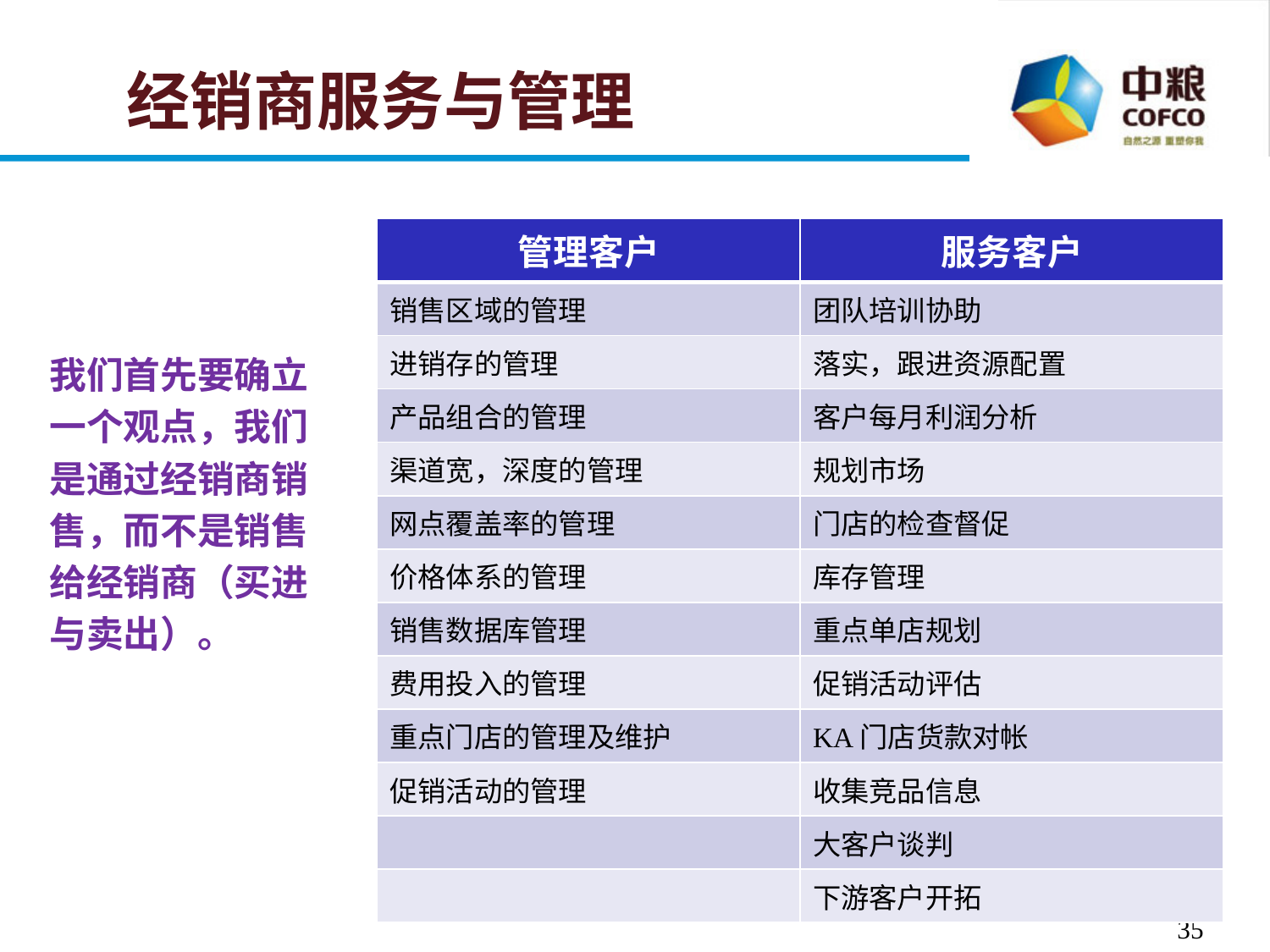

# 经销商服务与管理
| 管理客户 | 服务客户 |
| --- | --- |
| 销售区域的管理 | 团队培训协助 |
| 进销存的管理 | 落实，跟进资源配置 |
| 产品组合的管理 | 客户每月利润分析 |
| 渠道宽，深度的管理 | 规划市场 |
| 网点覆盖率的管理 | 门店的检查督促 |
| 价格体系的管理 | 库存管理 |
| 销售数据库管理 | 重点单店规划 |
| 费用投入的管理 | 促销活动评估 |
| 重点门店的管理及维护 | KA门店货款对帐 |
| 促销活动的管理 | 收集竞品信息 |
|  | 大客户谈判 |
|  | 下游客户开拓 |
我们首先要确立
一个观点，我们
是通过经销商销
售，而不是销售
给经销商（买进
与卖出）。